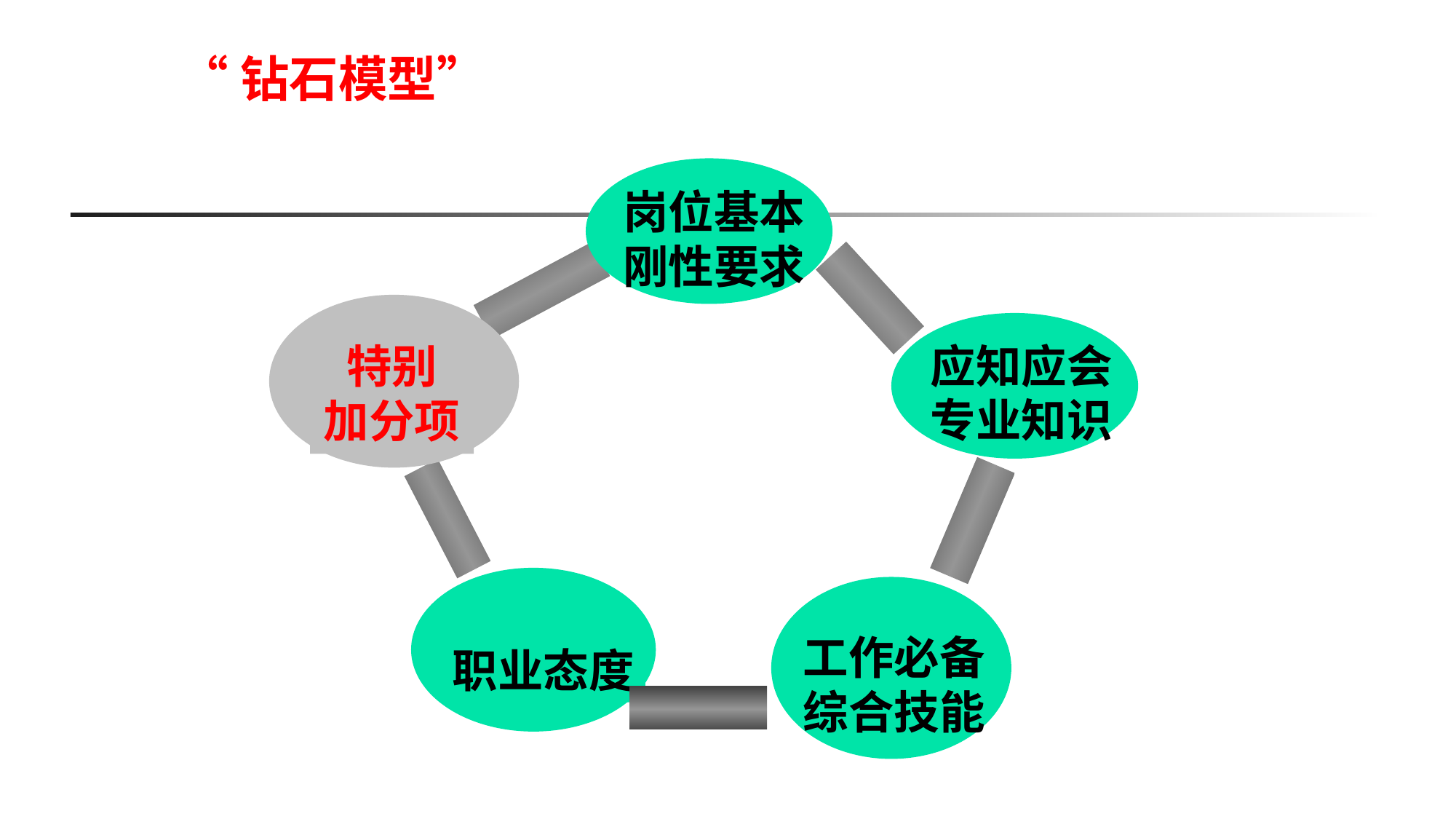

“钻石模型”

岗位基本
刚性要求

应知应会
专业知识
特别
加分项

职业态度

工作必备
综合技能

26